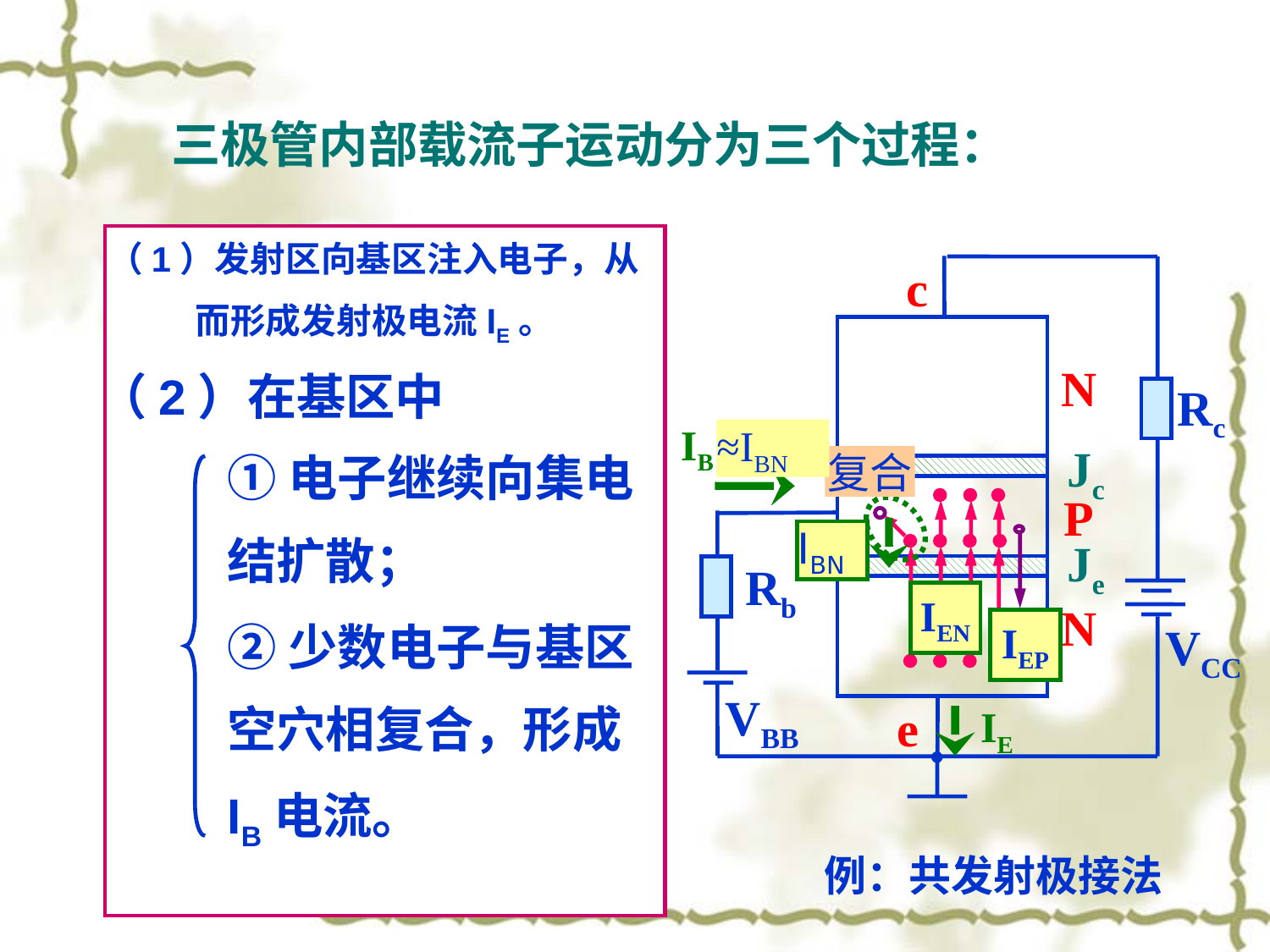

# 三极管内部载流子运动分为三个过程：
（1）发射区向基区注入电子，从而形成发射极电流IE。

c

N
Rc

Jc

P

b
Je

Rb

N

VBB
e

例：共发射极接法
（2）在基区中
①电子继续向集电结扩散；

②少数电子与基区空穴相复合，形成IB电流。
IB
≈IBN
复合

IBN

IEN
IEP
VCC

IE

70